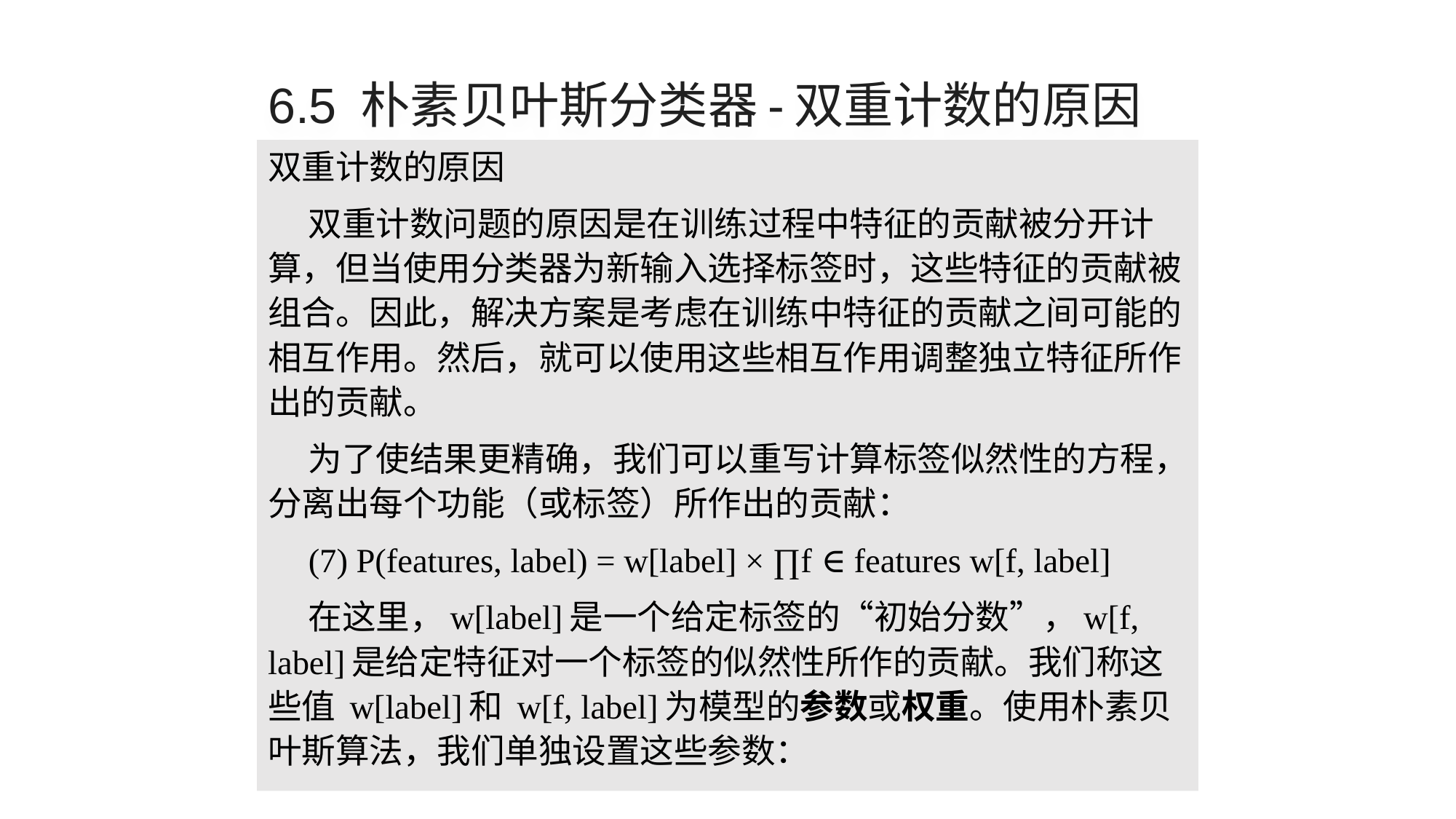

# 6.5 朴素贝叶斯分类器-双重计数的原因
双重计数的原因
双重计数问题的原因是在训练过程中特征的贡献被分开计算，但当使用分类器为新输入选择标签时，这些特征的贡献被组合。因此，解决方案是考虑在训练中特征的贡献之间可能的相互作用。然后，就可以使用这些相互作用调整独立特征所作出的贡献。
为了使结果更精确，我们可以重写计算标签似然性的方程，分离出每个功能（或标签）所作出的贡献：
(7) P(features, label) = w[label] × ∏f ∈ features w[f, label]
在这里，w[label]是一个给定标签的“初始分数”，w[f, label]是给定特征对一个标签的似然性所作的贡献。我们称这些值 w[label]和 w[f, label]为模型的参数或权重。使用朴素贝叶斯算法，我们单独设置这些参数：